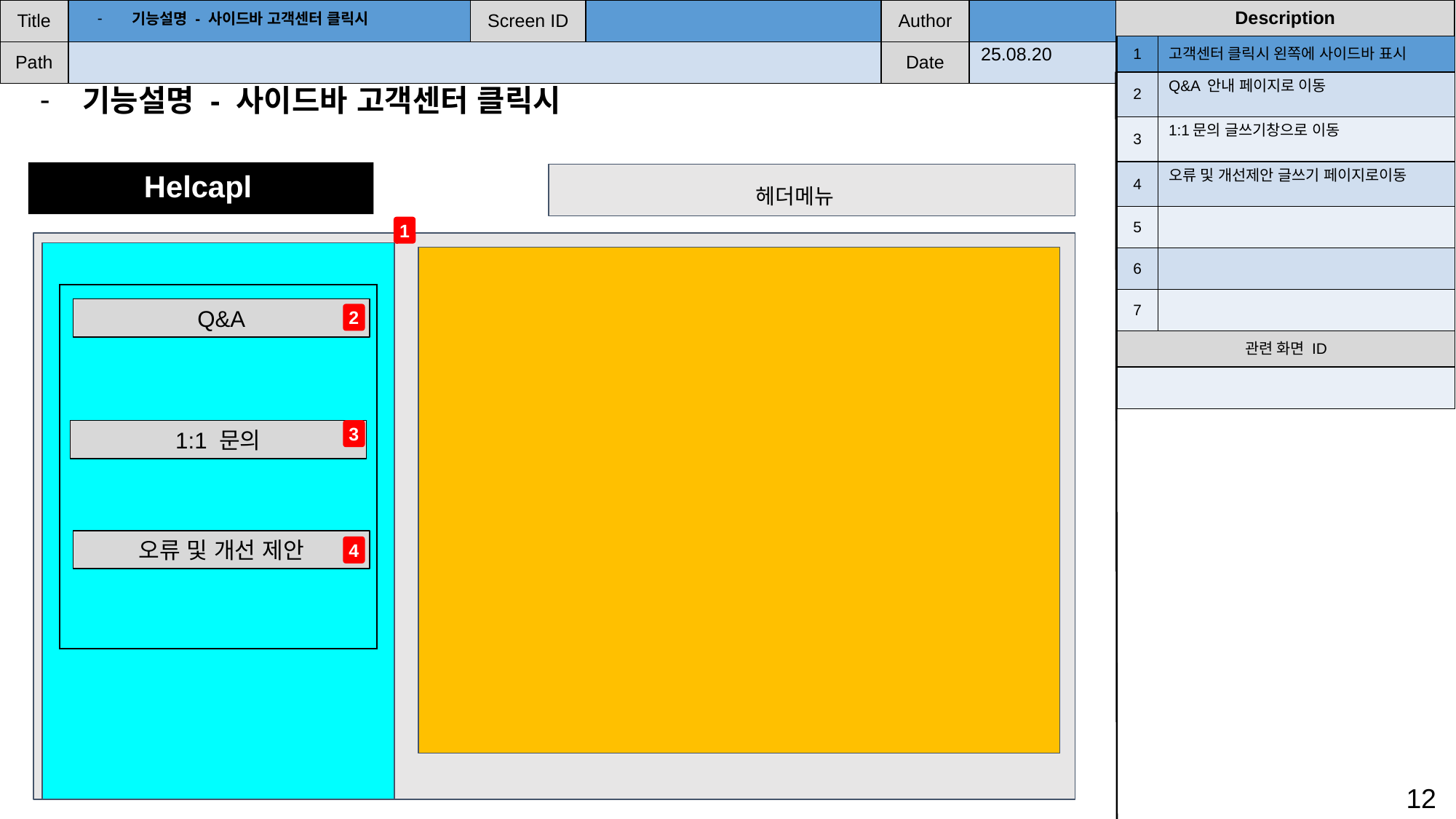

기능설명 - 사이드바 고객센터 클릭시

| 1 | 고객센터 클릭시 왼쪽에 사이드바 표시 |
| --- | --- |
| 2 | Q&A 안내 페이지로 이동 |
| 3 | 1:1문의 글쓰기창으로 이동 |
| 4 | 오류 및 개선제안 글쓰기 페이지로이동 |
| 5 |  |
| 6 |  |
| 7 |  |
| 관련 화면 ID |  |
|  |  |

25.08.20
기능설명 - 사이드바 고객센터 클릭시
Helcapl
헬팡팡

헤더메뉴
1

1:1 문의
Q&A
2
3
오류 및 개선 제안
4